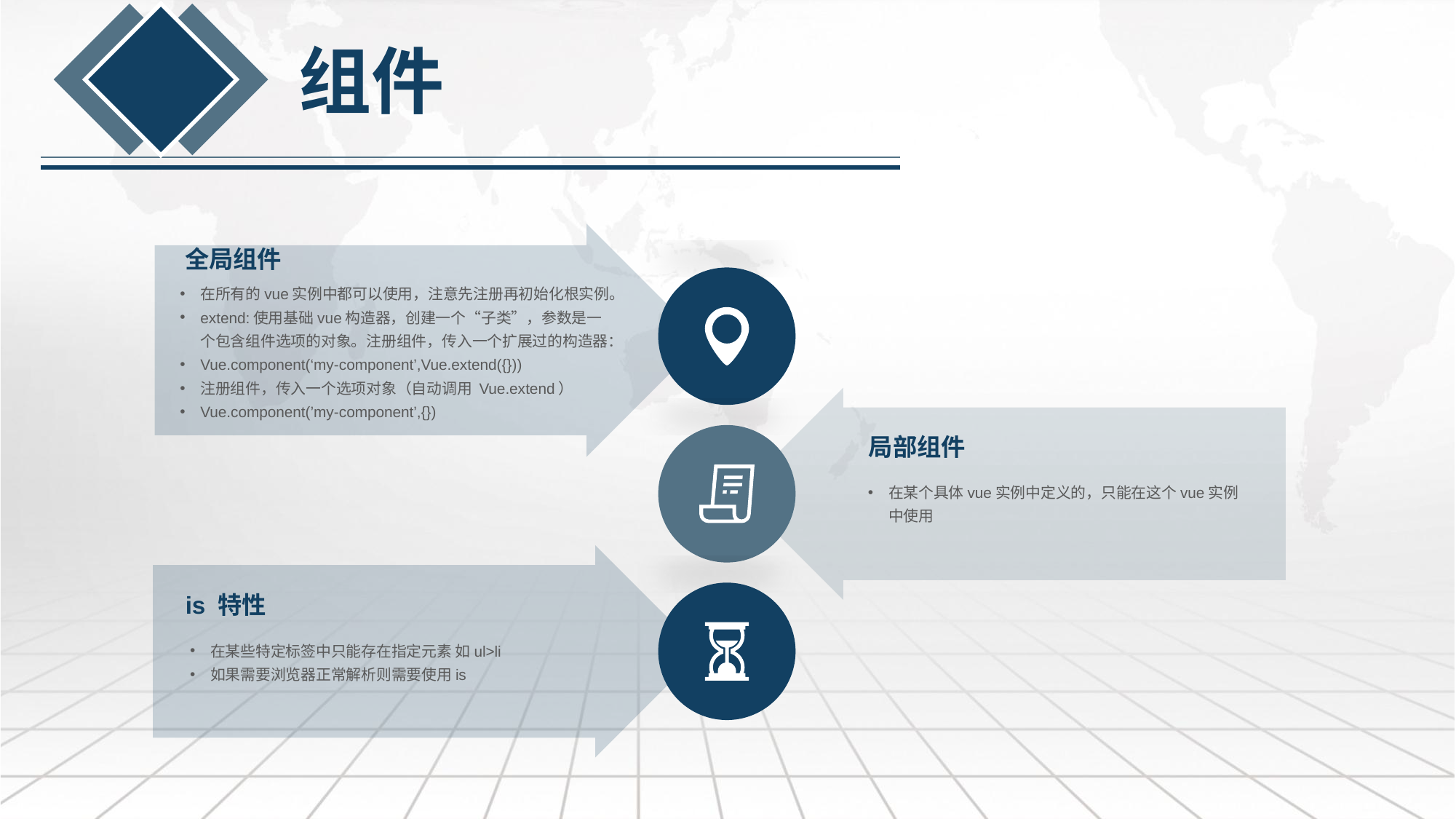

组件

全局组件

在所有的vue实例中都可以使用，注意先注册再初始化根实例。
extend:使用基础vue构造器，创建一个“子类”，参数是一个包含组件选项的对象。注册组件，传入一个扩展过的构造器：
Vue.component(‘my-component’,Vue.extend({}))
注册组件，传入一个选项对象（自动调用 Vue.extend）
Vue.component(’my-component’,{})

局部组件

在某个具体vue实例中定义的，只能在这个vue实例中使用

is 特性

在某些特定标签中只能存在指定元素 如ul>li
如果需要浏览器正常解析则需要使用is